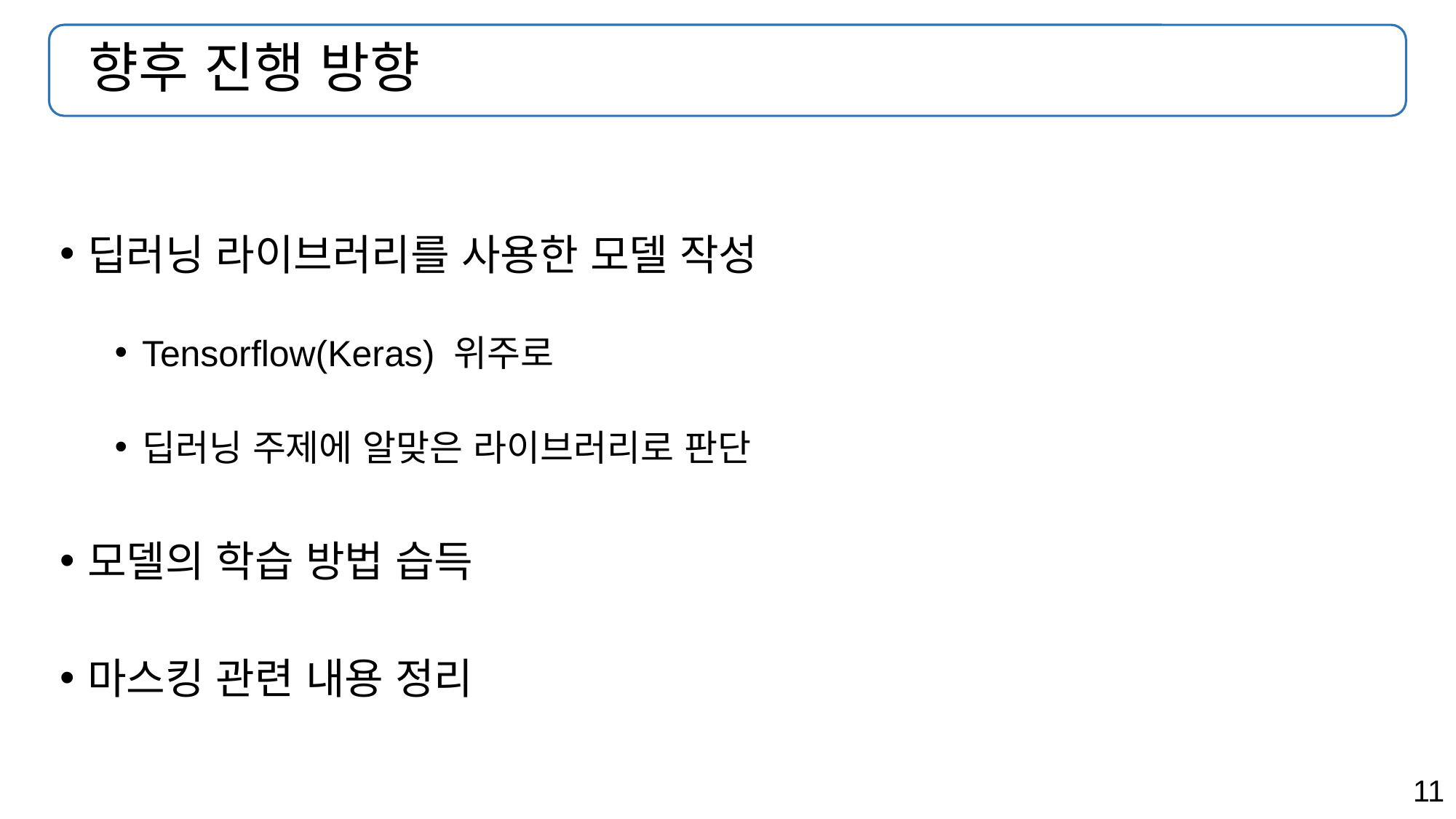

# 향후 진행 방향
딥러닝 라이브러리를 사용한 모델 작성
Tensorflow(Keras) 위주로
딥러닝 주제에 알맞은 라이브러리로 판단
모델의 학습 방법 습득
마스킹 관련 내용 정리